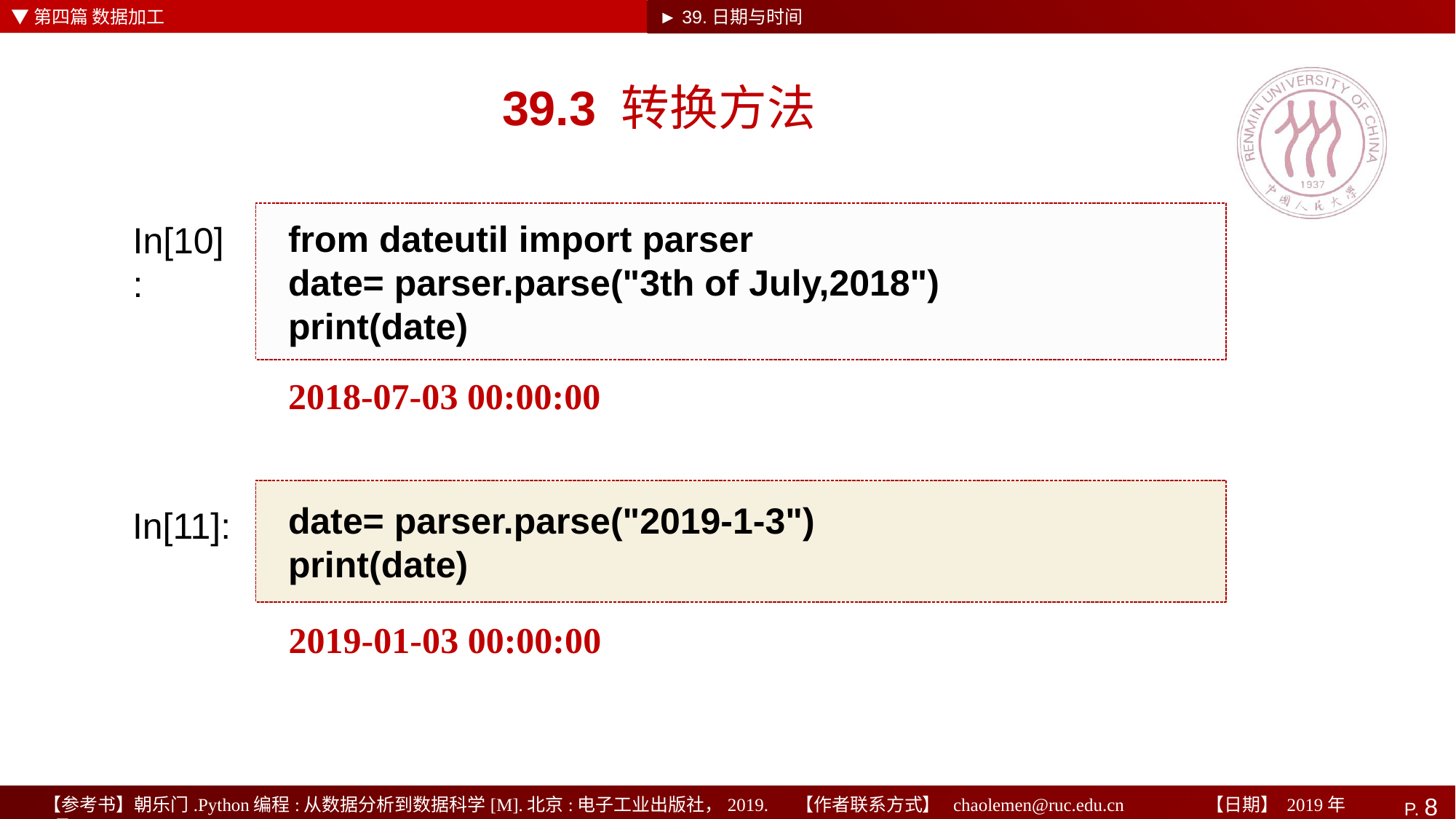

▼第四篇 数据加工
► 39.日期与时间
# 39.3 转换方法
from dateutil import parser
date= parser.parse("3th of July,2018")
print(date)
In[10]:
2018-07-03 00:00:00

date= parser.parse("2019-1-3")
print(date)
In[11]:
2019-01-03 00:00:00